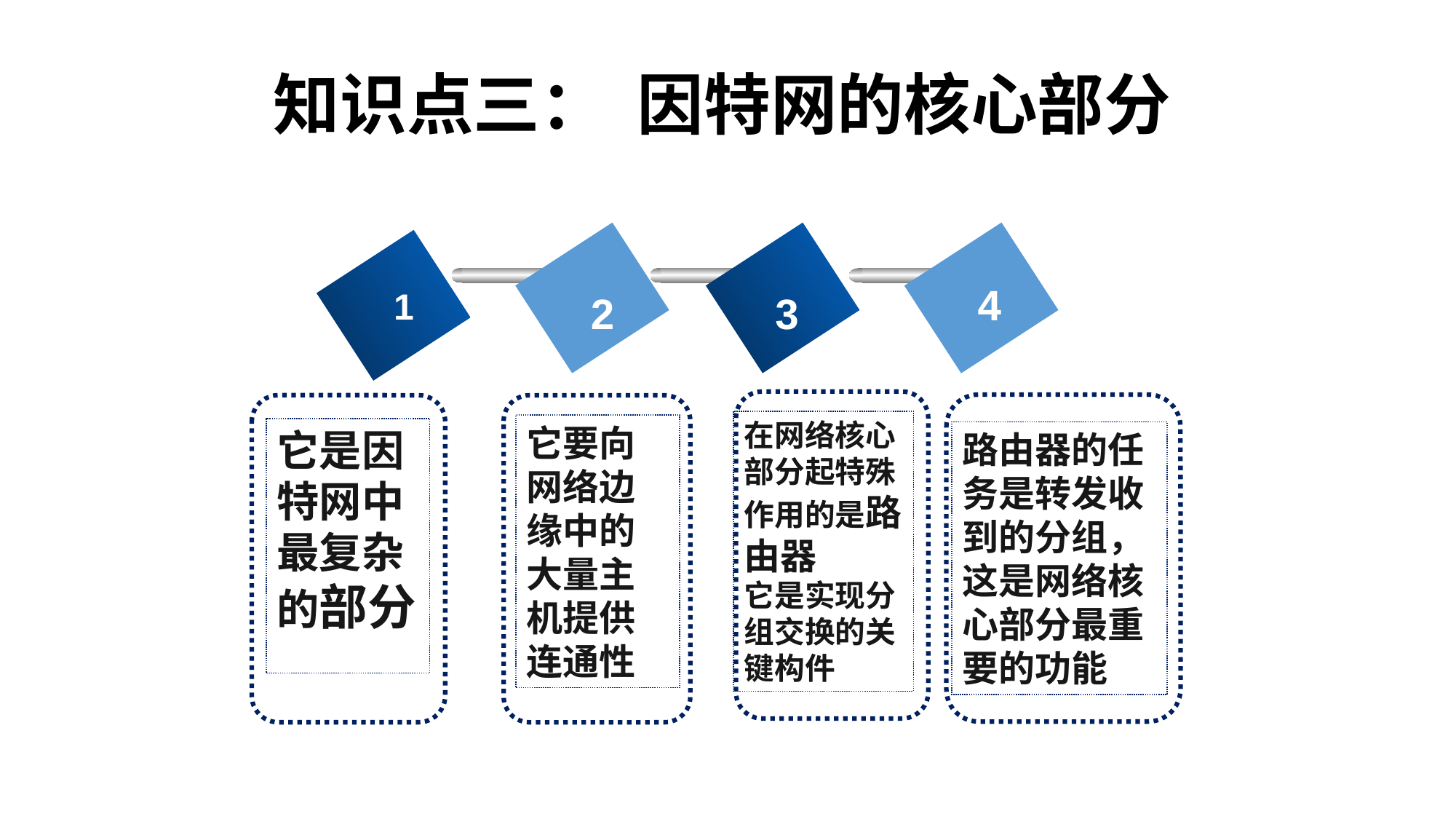

# 知识点三：  因特网的核心部分

  4

 1
  2
  3

在网络核心部分起特殊作用的是路由器
它是实现分组交换的关键构件
它要向网络边缘中的大量主机提供连通性
它是因特网中最复杂的部分

路由器的任务是转发收到的分组，这是网络核心部分最重要的功能